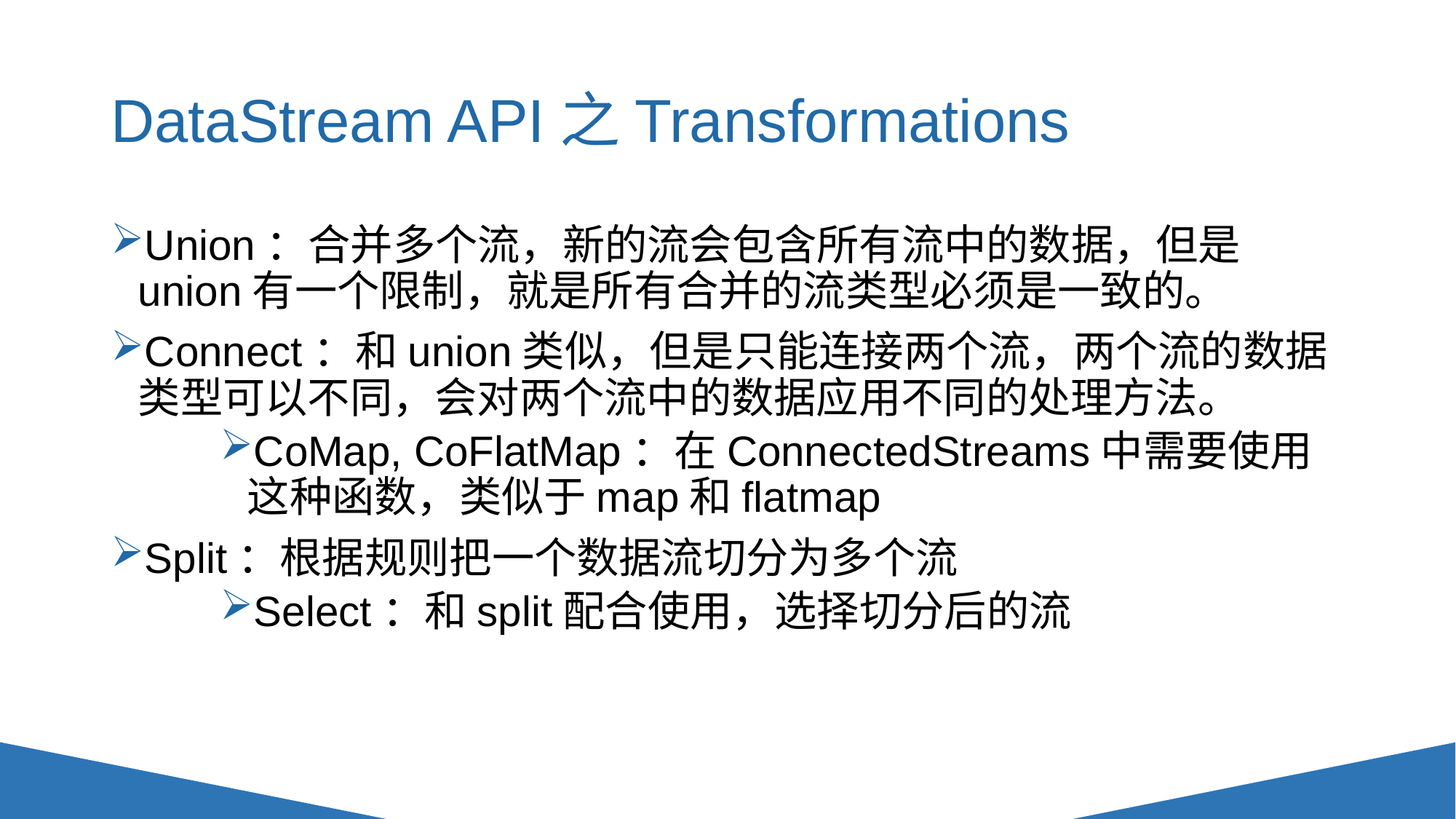

# DataStream API之Transformations
Union：合并多个流，新的流会包含所有流中的数据，但是union有一个限制，就是所有合并的流类型必须是一致的。
Connect：和union类似，但是只能连接两个流，两个流的数据类型可以不同，会对两个流中的数据应用不同的处理方法。
CoMap, CoFlatMap：在ConnectedStreams中需要使用这种函数，类似于map和flatmap
Split：根据规则把一个数据流切分为多个流
Select：和split配合使用，选择切分后的流